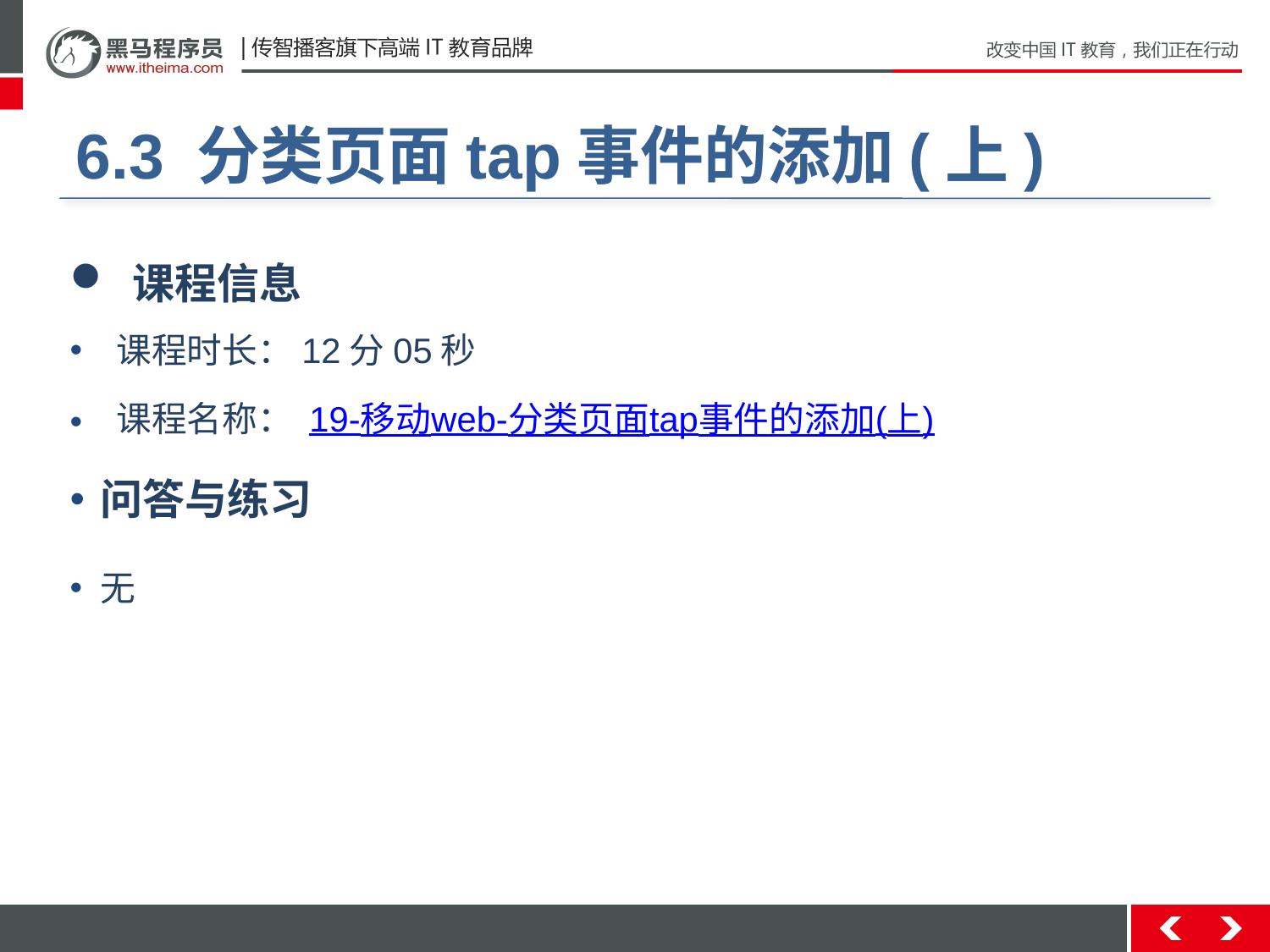

#
6.3 分类页面tap事件的添加(上)
 课程信息
 课程时长：12分05秒
 课程名称： 19-移动web-分类页面tap事件的添加(上)
问答与练习
无